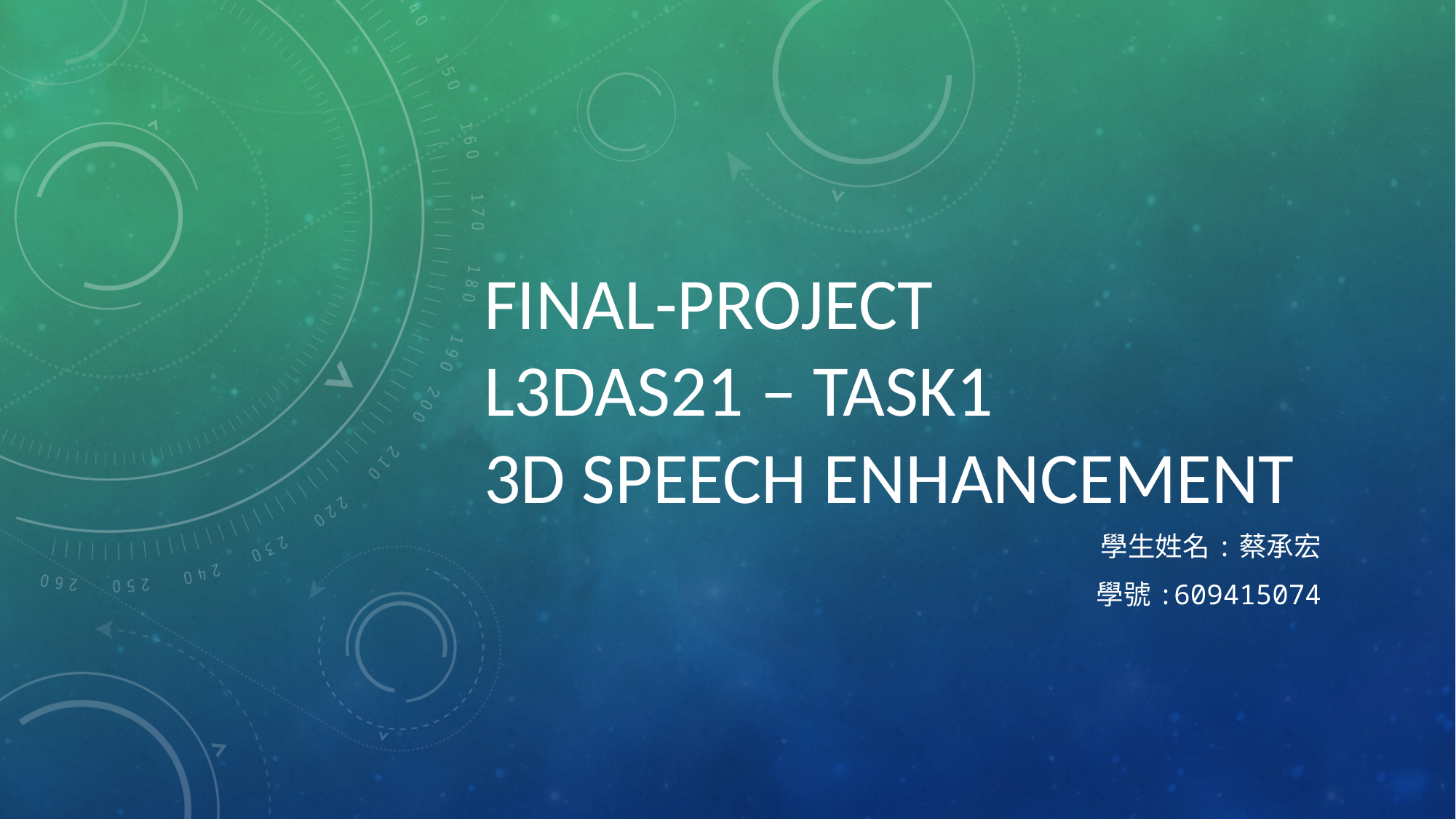

# Final-PROJECT L3DAS21 – tASK1 3D Speech enhancement
學生姓名:蔡承宏
學號:609415074